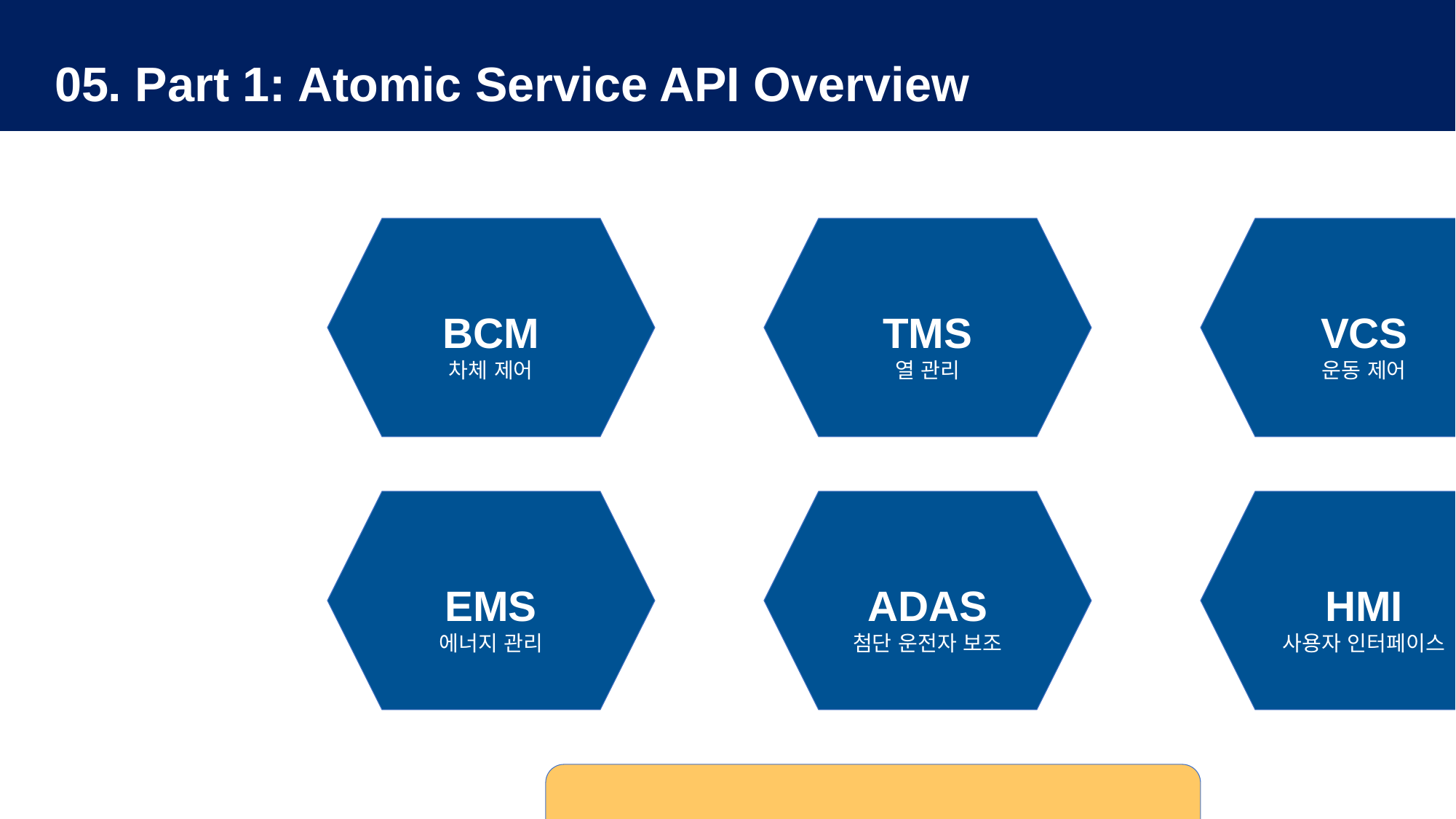

05. Part 1: Atomic Service API Overview
#

BCM
차체 제어

TMS
열 관리

VCS
운동 제어

EMS
에너지 관리

ADAS
첨단 운전자 보조

HMI
사용자 인터페이스

Total: 290+ APIs